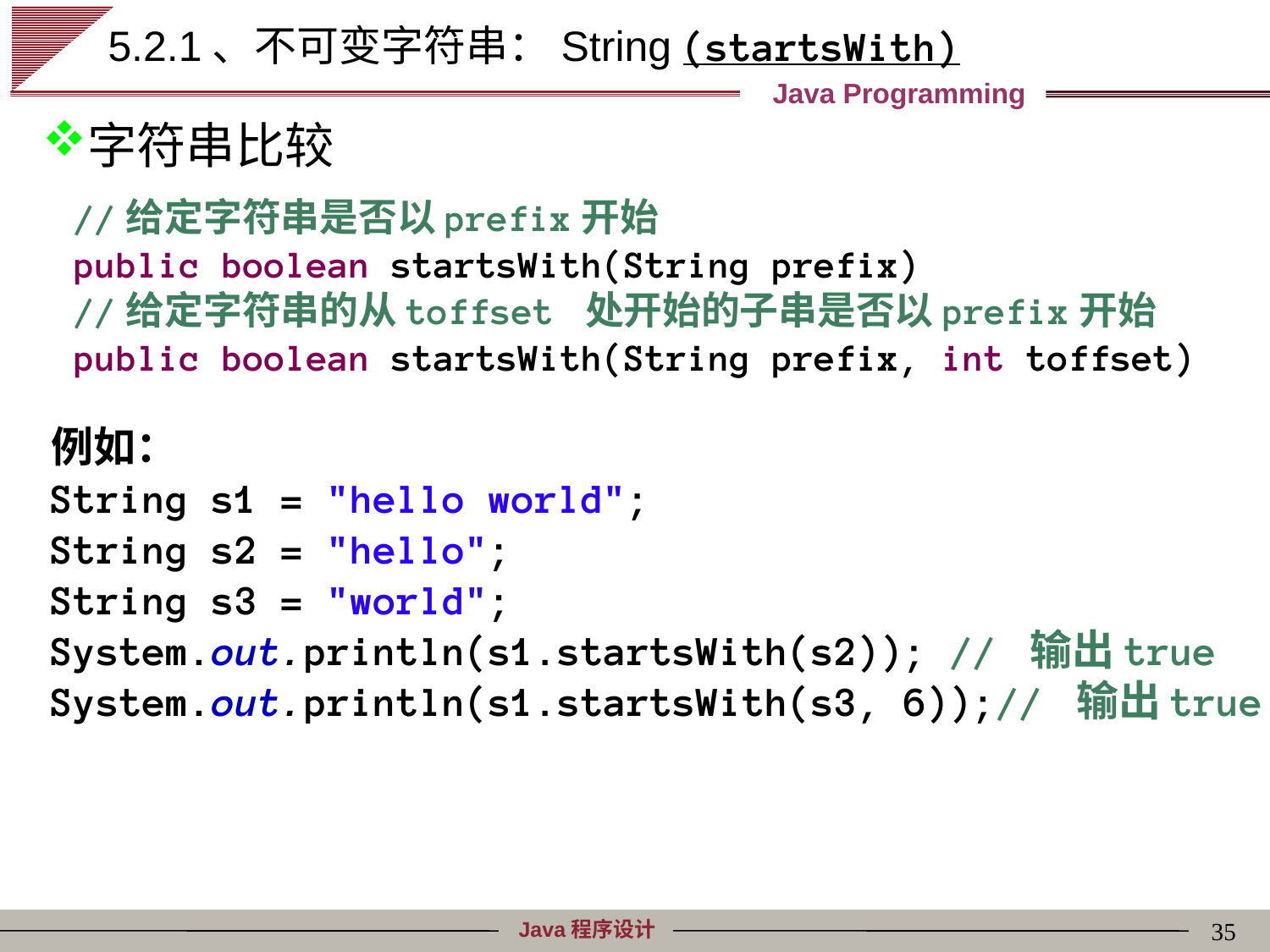

# 5.2.1、不可变字符串：String (startsWith)
字符串比较
//给定字符串是否以prefix开始
public boolean startsWith(String prefix)
//给定字符串的从toffset 处开始的子串是否以prefix开始
public boolean startsWith(String prefix, int toffset)
例如：
String s1 = "hello world";
String s2 = "hello";
String s3 = "world";
System.out.println(s1.startsWith(s2)); // 输出true
System.out.println(s1.startsWith(s3, 6));// 输出true